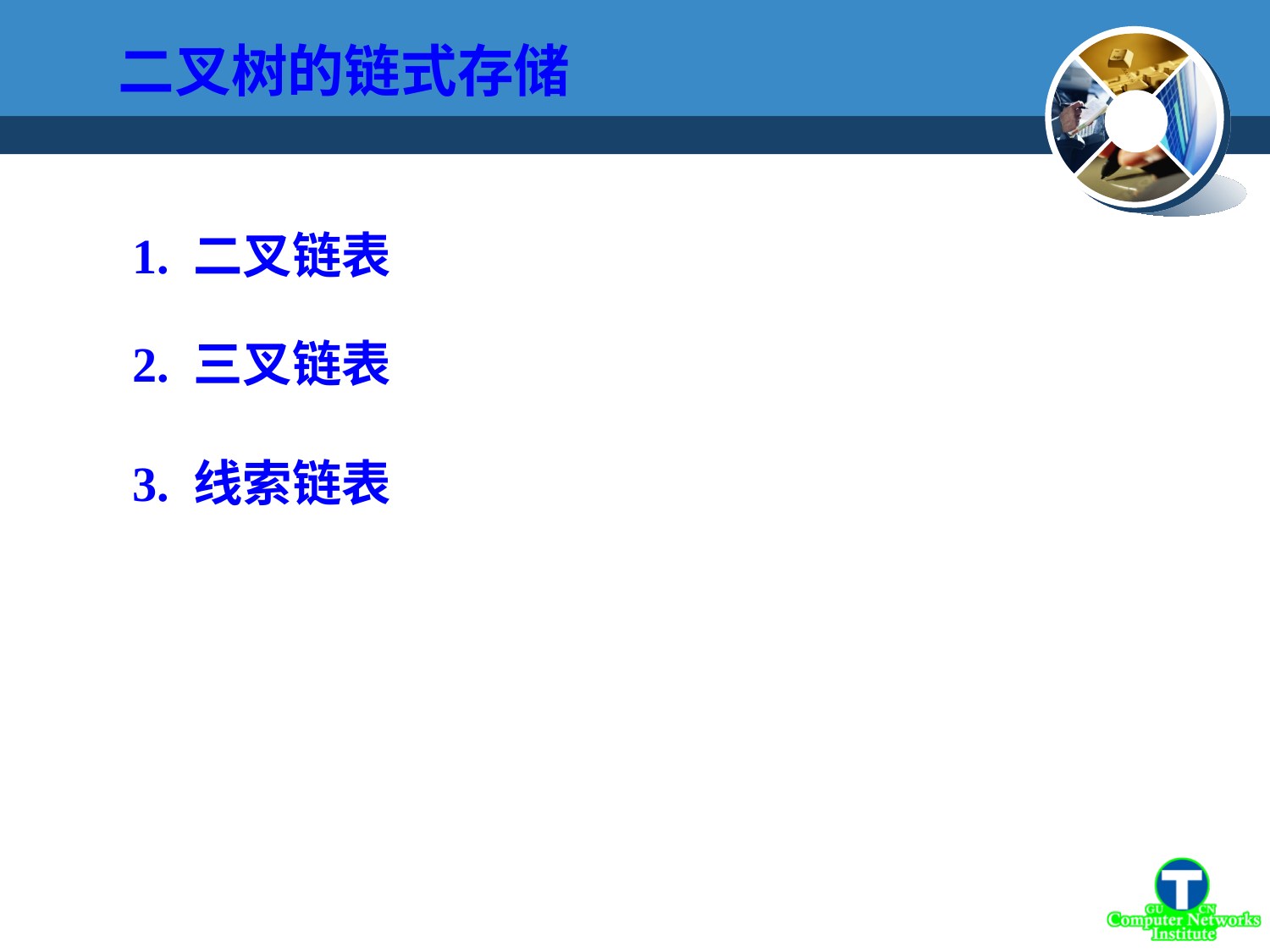

二叉树的链式存储
1. 二叉链表
2. 三叉链表
3. 线索链表
38